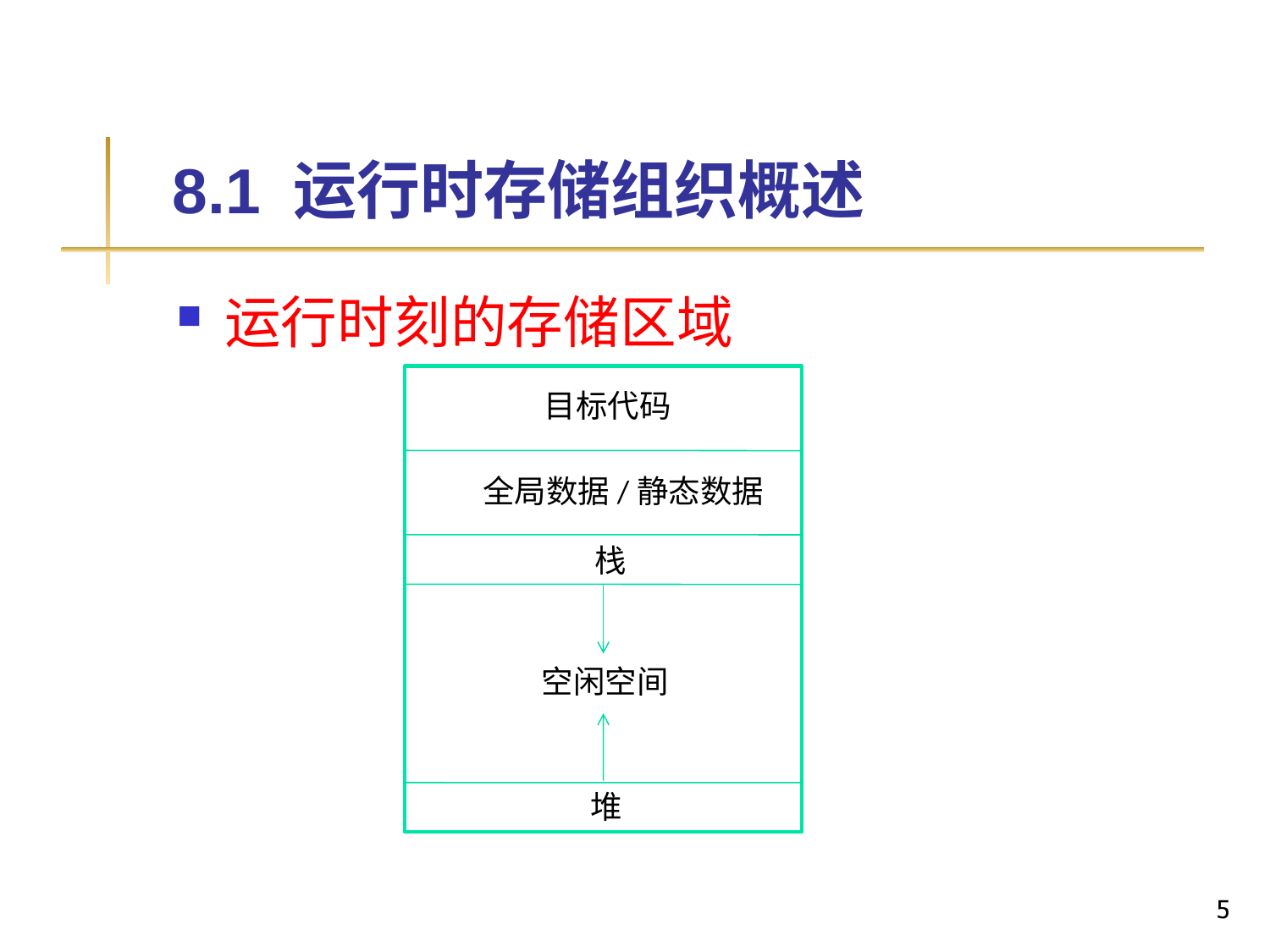

# 8.1 运行时存储组织概述
运行时刻的存储区域

	目标代码
        全局数据/静态数据
	      栈
空闲空间
                       堆
5